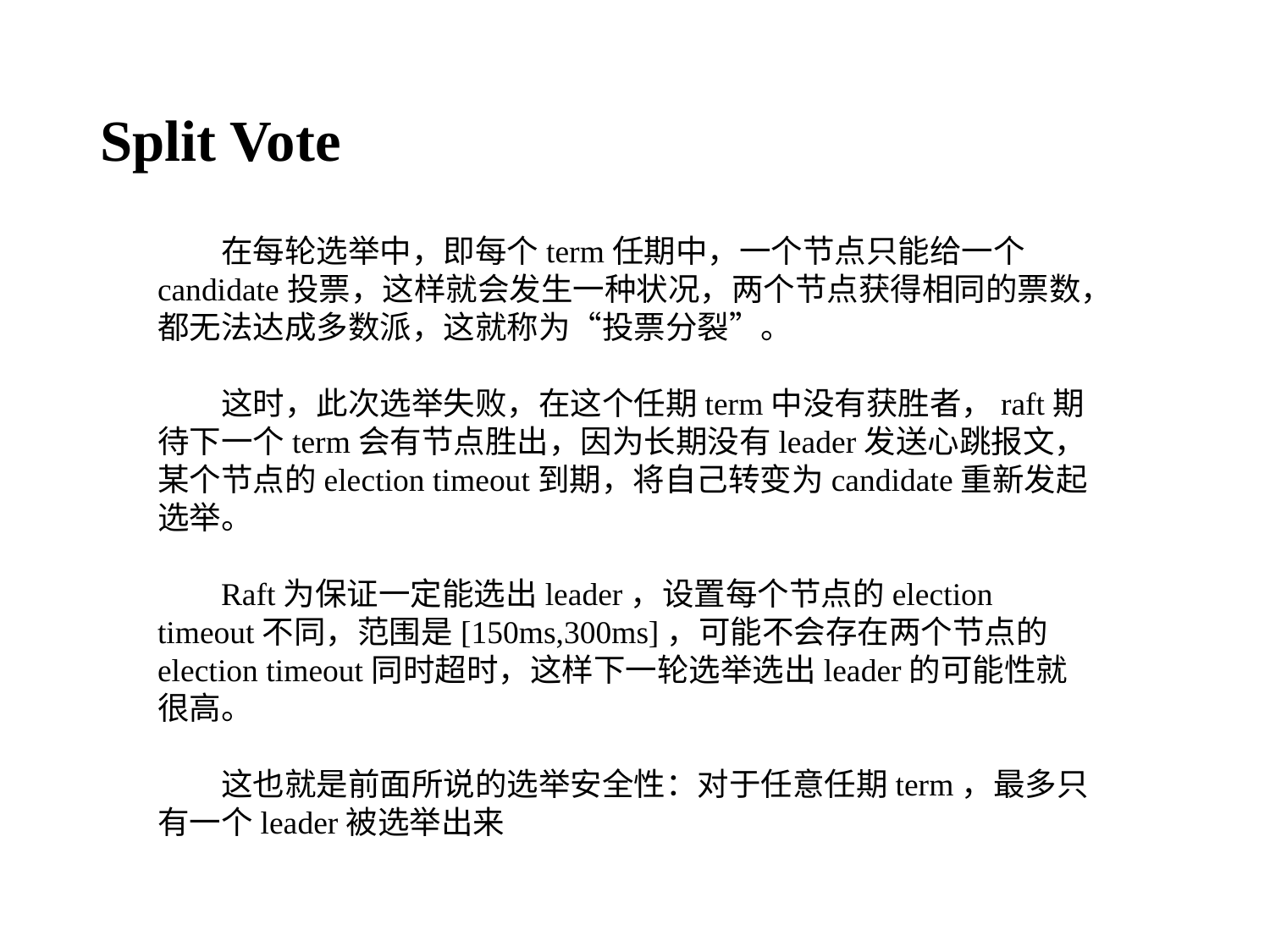

# Split Vote
在每轮选举中，即每个term任期中，一个节点只能给一个candidate投票，这样就会发生一种状况，两个节点获得相同的票数，都无法达成多数派，这就称为“投票分裂”。

这时，此次选举失败，在这个任期term中没有获胜者，raft期待下一个term会有节点胜出，因为长期没有leader发送心跳报文，某个节点的election timeout到期，将自己转变为candidate重新发起选举。

Raft为保证一定能选出leader，设置每个节点的election timeout不同，范围是[150ms,300ms]，可能不会存在两个节点的election timeout同时超时，这样下一轮选举选出leader的可能性就很高。

这也就是前面所说的选举安全性：对于任意任期term，最多只有一个leader被选举出来